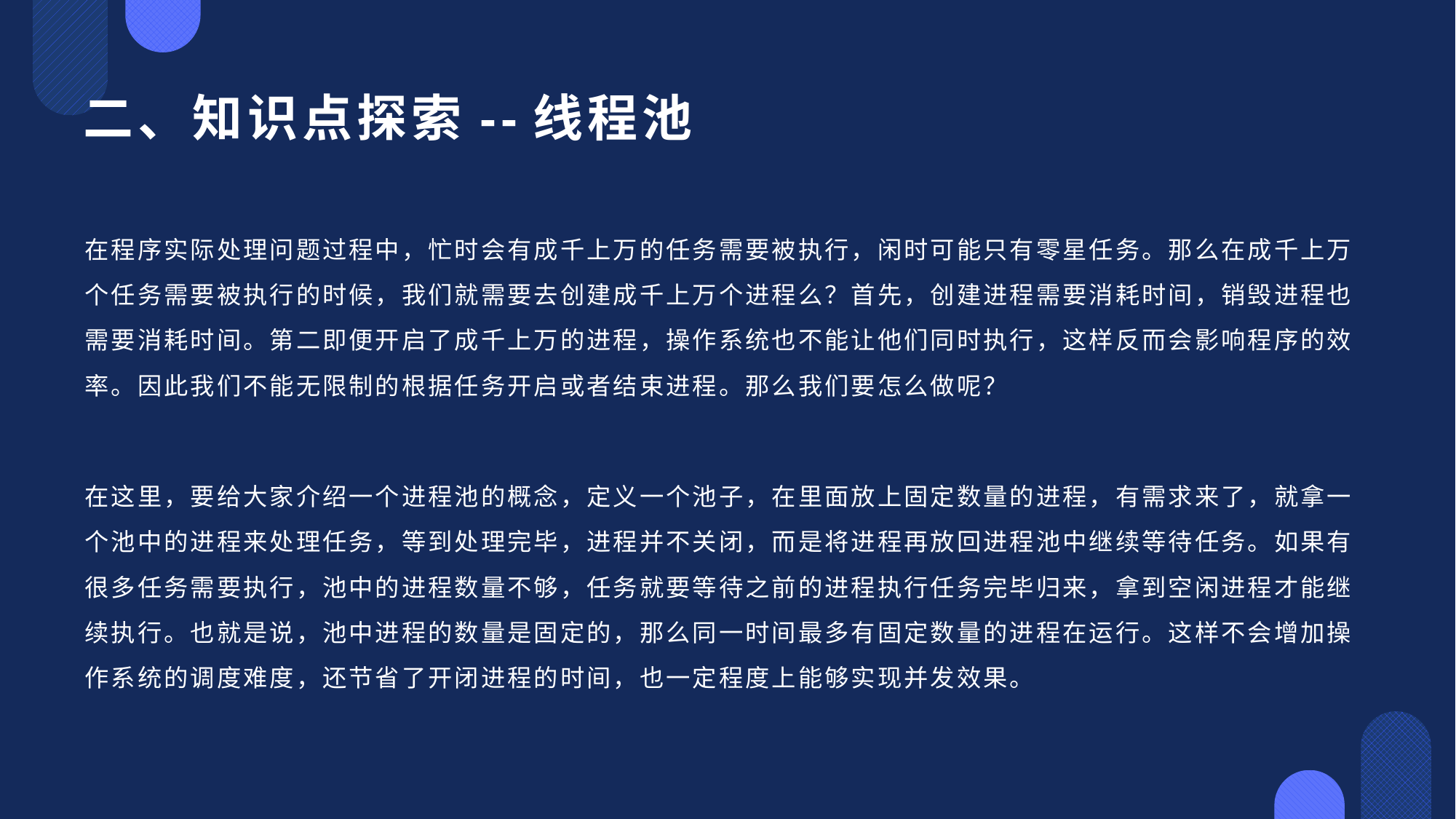

二、知识点探索--线程池

在程序实际处理问题过程中，忙时会有成千上万的任务需要被执行，闲时可能只有零星任务。那么在成千上万个任务需要被执行的时候，我们就需要去创建成千上万个进程么？首先，创建进程需要消耗时间，销毁进程也需要消耗时间。第二即便开启了成千上万的进程，操作系统也不能让他们同时执行，这样反而会影响程序的效率。因此我们不能无限制的根据任务开启或者结束进程。那么我们要怎么做呢？

在这里，要给大家介绍一个进程池的概念，定义一个池子，在里面放上固定数量的进程，有需求来了，就拿一个池中的进程来处理任务，等到处理完毕，进程并不关闭，而是将进程再放回进程池中继续等待任务。如果有很多任务需要执行，池中的进程数量不够，任务就要等待之前的进程执行任务完毕归来，拿到空闲进程才能继续执行。也就是说，池中进程的数量是固定的，那么同一时间最多有固定数量的进程在运行。这样不会增加操作系统的调度难度，还节省了开闭进程的时间，也一定程度上能够实现并发效果。